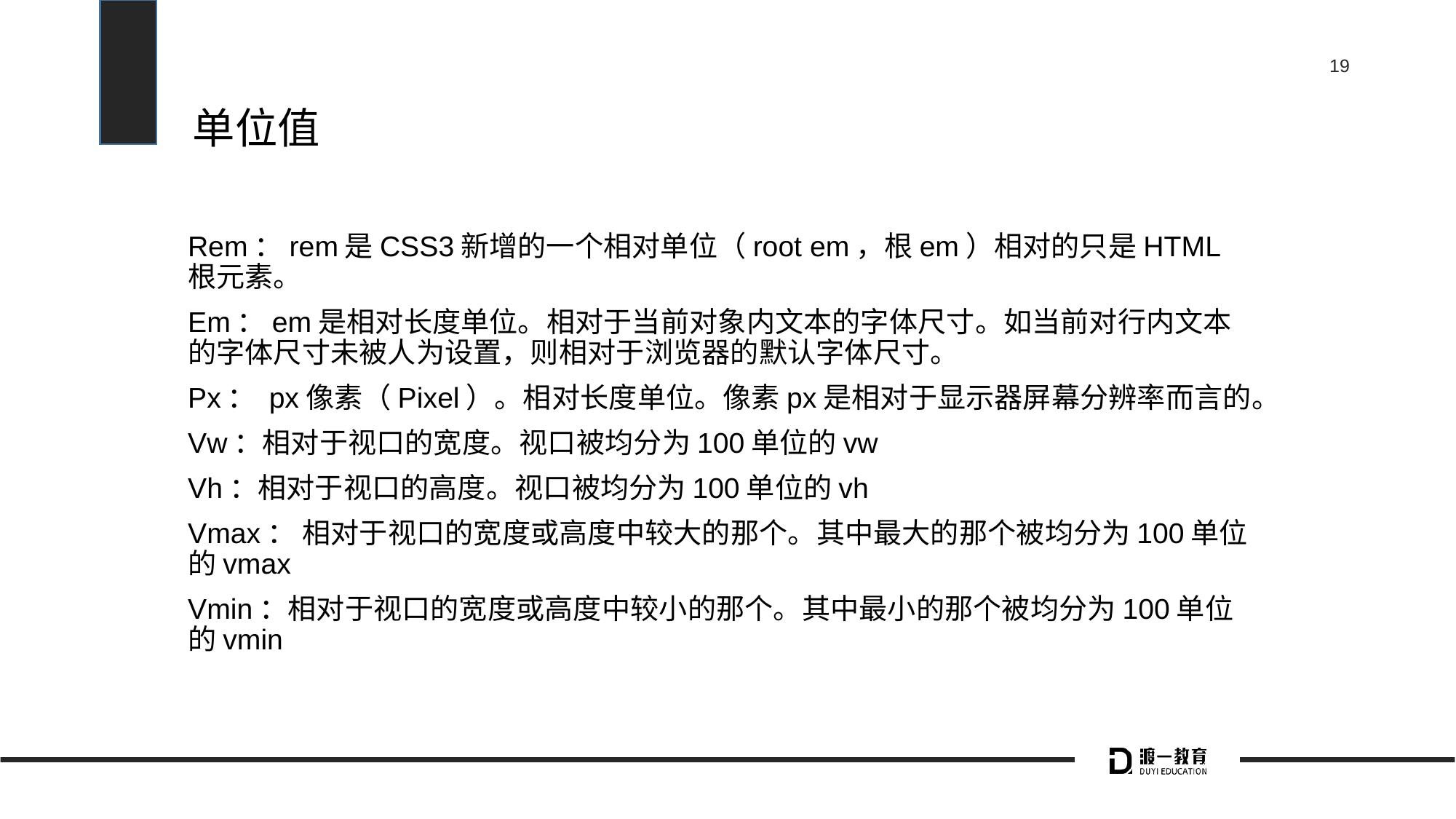

# 单位值
Rem：rem是CSS3新增的一个相对单位（root em，根em）相对的只是HTML根元素。
Em：em是相对长度单位。相对于当前对象内文本的字体尺寸。如当前对行内文本的字体尺寸未被人为设置，则相对于浏览器的默认字体尺寸。
Px： px像素（Pixel）。相对长度单位。像素px是相对于显示器屏幕分辨率而言的。
Vw：相对于视口的宽度。视口被均分为100单位的vw
Vh：相对于视口的高度。视口被均分为100单位的vh
Vmax： 相对于视口的宽度或高度中较大的那个。其中最大的那个被均分为100单位的vmax
Vmin：相对于视口的宽度或高度中较小的那个。其中最小的那个被均分为100单位的vmin